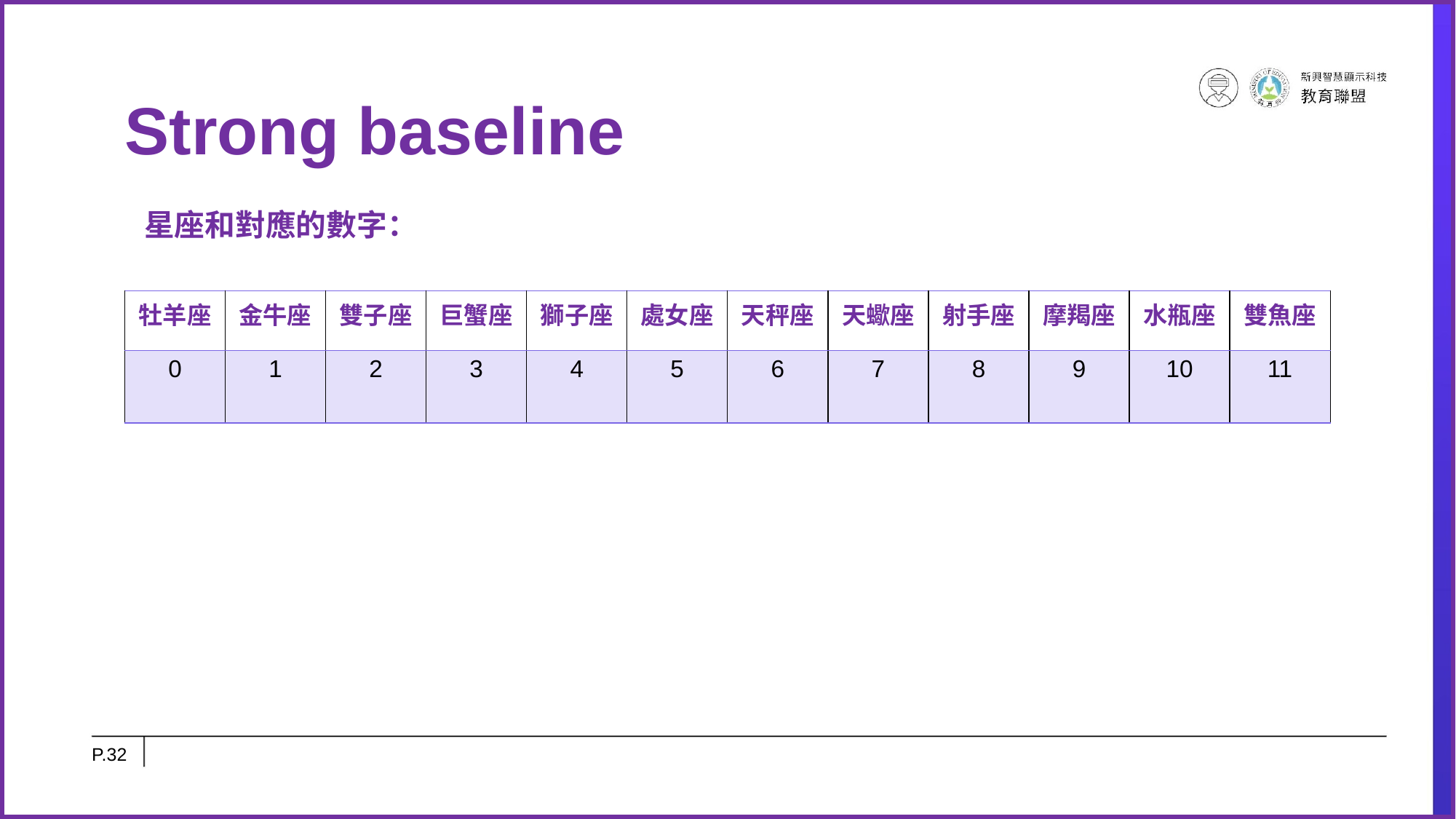

# Strong baseline
星座和對應的數字：

| 牡羊座 | 金牛座 | 雙子座 | 巨蟹座 | 獅子座 | 處女座 | 天秤座 | 天蠍座 | 射手座 | 摩羯座 | 水瓶座 | 雙魚座 |
| --- | --- | --- | --- | --- | --- | --- | --- | --- | --- | --- | --- |
| 0 | 1 | 2 | 3 | 4 | 5 | 6 | 7 | 8 | 9 | 10 | 11 |
P.32